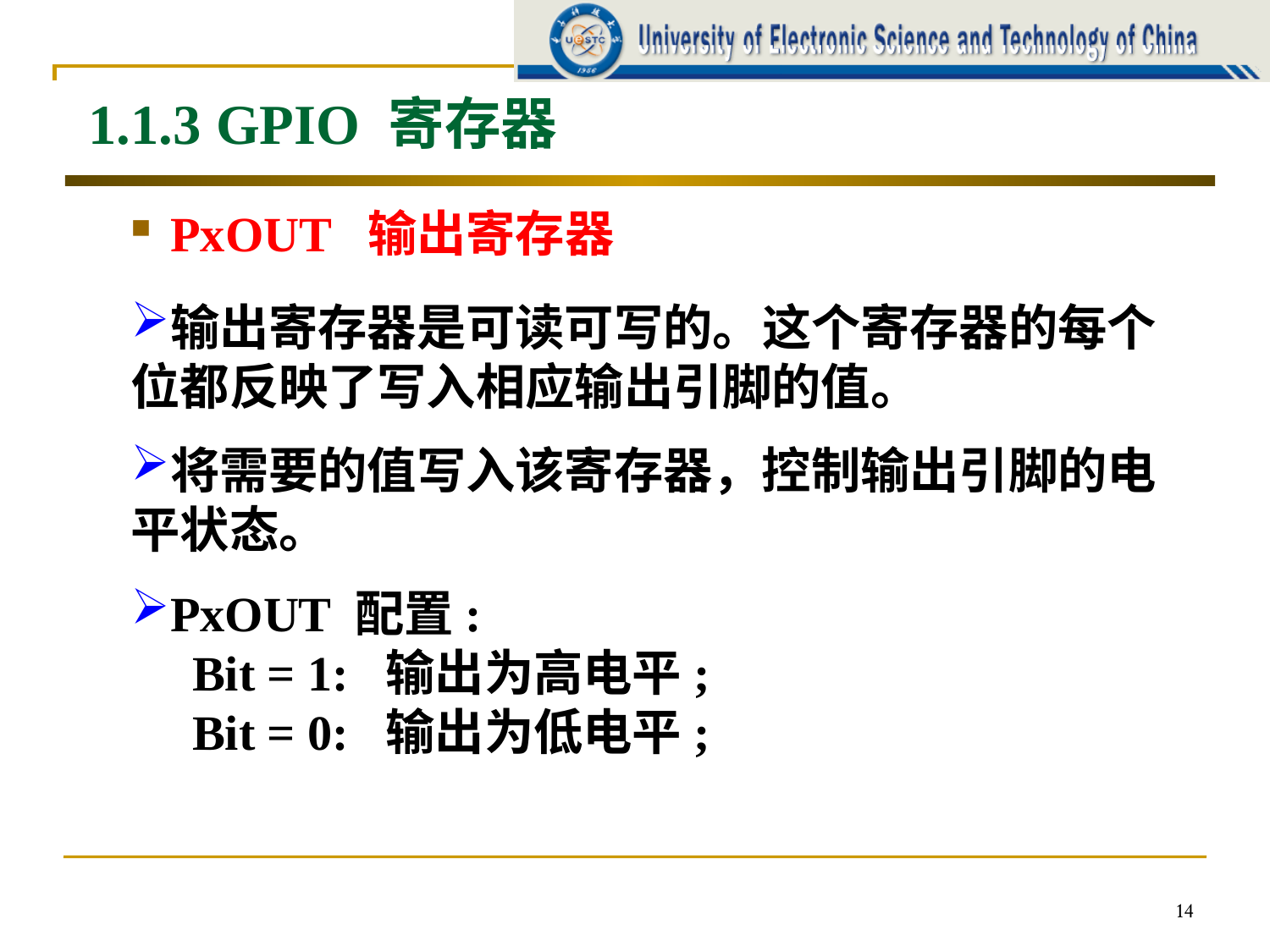

1.1.3 GPIO 寄存器
PxOUT  输出寄存器

输出寄存器是可读可写的。这个寄存器的每个位都反映了写入相应输出引脚的值。
将需要的值写入该寄存器，控制输出引脚的电平状态。
PxOUT 配置:
     Bit = 1:  输出为高电平;
     Bit = 0:  输出为低电平;
14